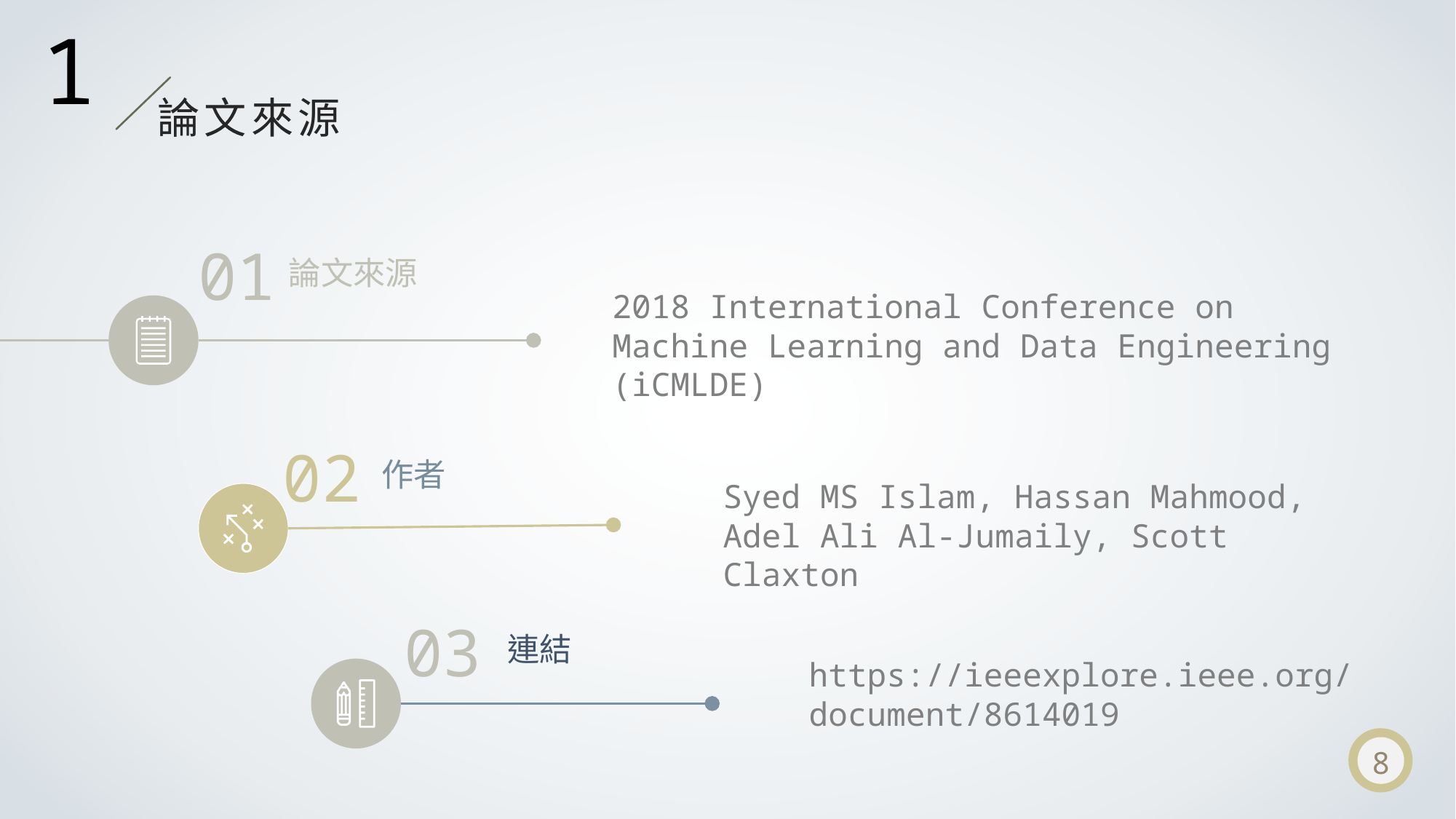

1
論文來源
01
論文來源
2018 International Conference on Machine Learning and Data Engineering (iCMLDE)

02
作者
Syed MS Islam, Hassan Mahmood, Adel Ali Al-Jumaily, Scott Claxton

03
連結
https://ieeexplore.ieee.org/document/8614019

8